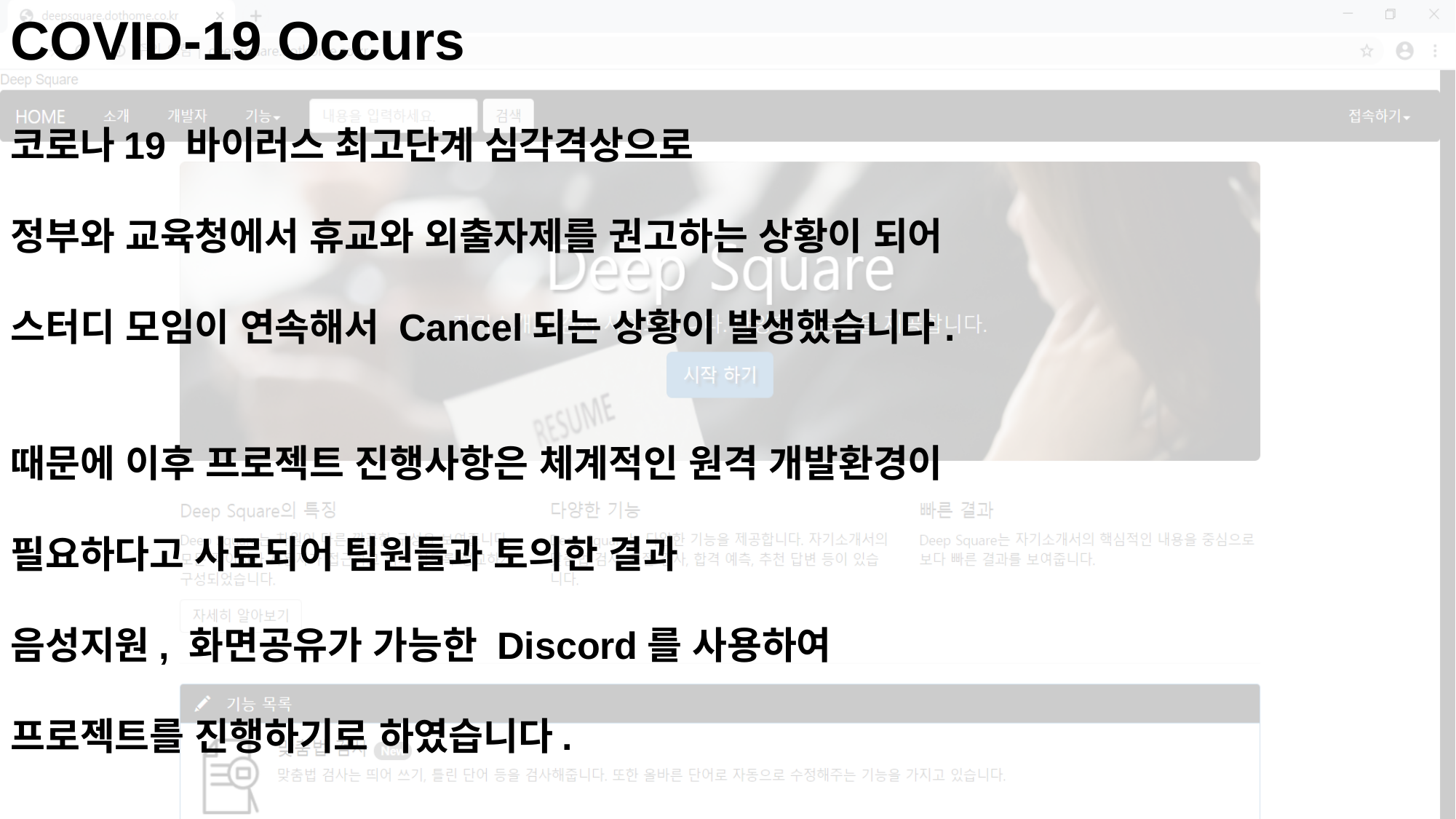

COVID-19 Occurs
코로나19 바이러스 최고단계 심각격상으로

정부와 교육청에서 휴교와 외출자제를 권고하는 상황이 되어

스터디 모임이 연속해서 Cancel되는 상황이 발생했습니다.

때문에 이후 프로젝트 진행사항은 체계적인 원격 개발환경이

필요하다고 사료되어 팀원들과 토의한 결과

음성지원, 화면공유가 가능한 Discord를 사용하여

프로젝트를 진행하기로 하였습니다.